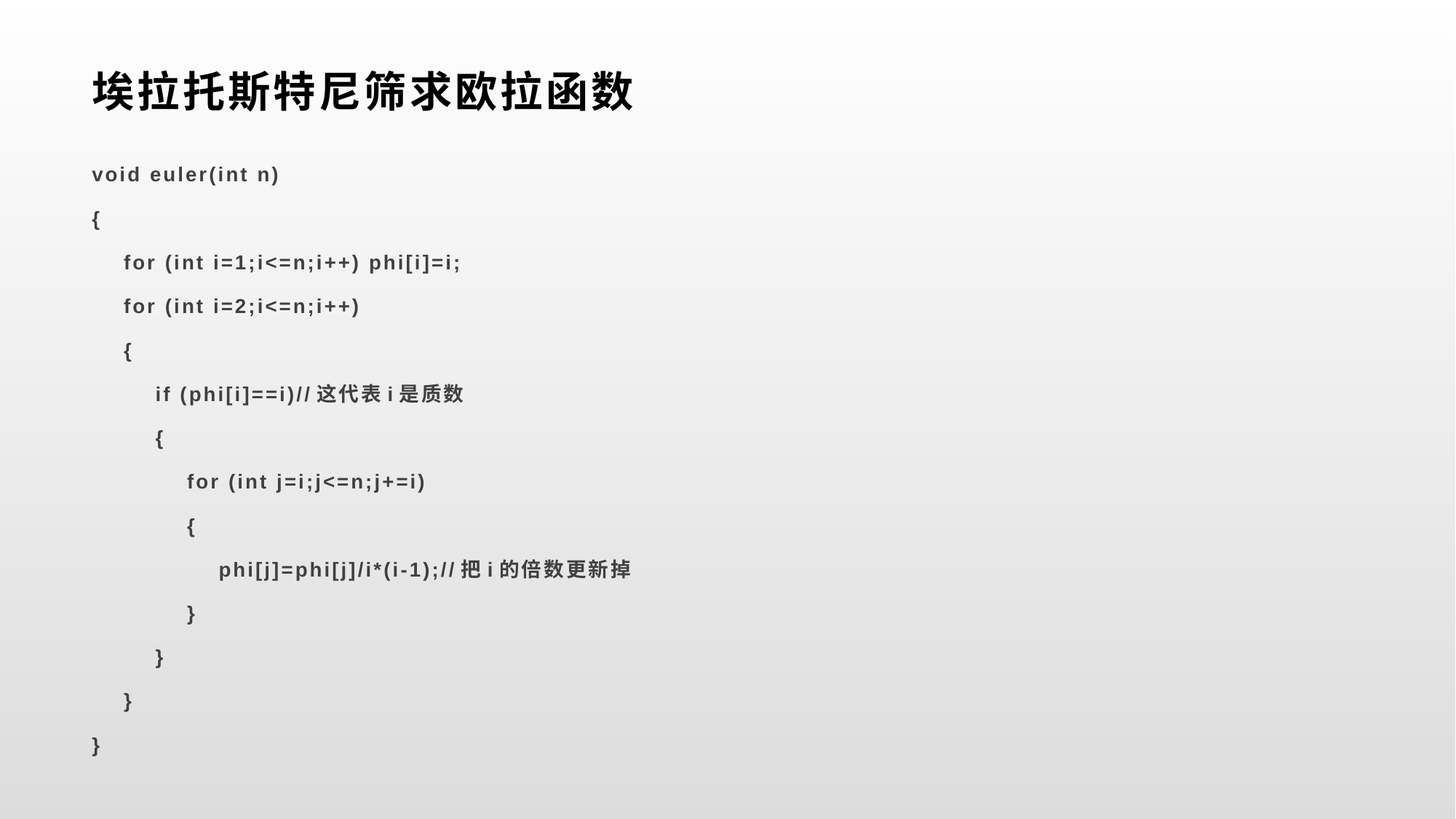

# 埃拉托斯特尼筛求欧拉函数
void euler(int n)
{
    for (int i=1;i<=n;i++) phi[i]=i;
    for (int i=2;i<=n;i++)
    {
        if (phi[i]==i)//这代表i是质数
        {
            for (int j=i;j<=n;j+=i)
            {
                phi[j]=phi[j]/i*(i-1);//把i的倍数更新掉
            }
        }
    }
}